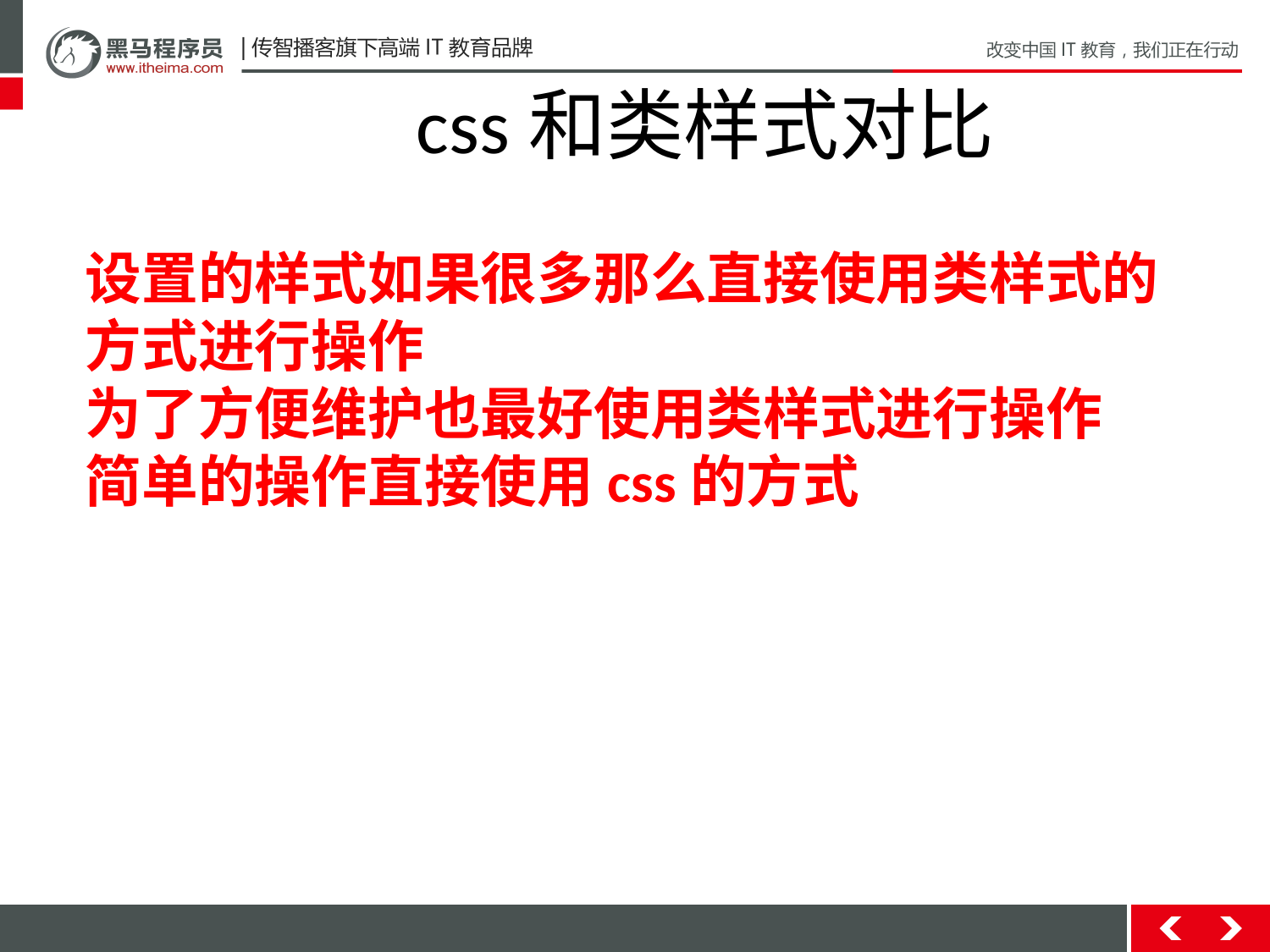

css和类样式对比
设置的样式如果很多那么直接使用类样式的方式进行操作
为了方便维护也最好使用类样式进行操作
简单的操作直接使用css的方式